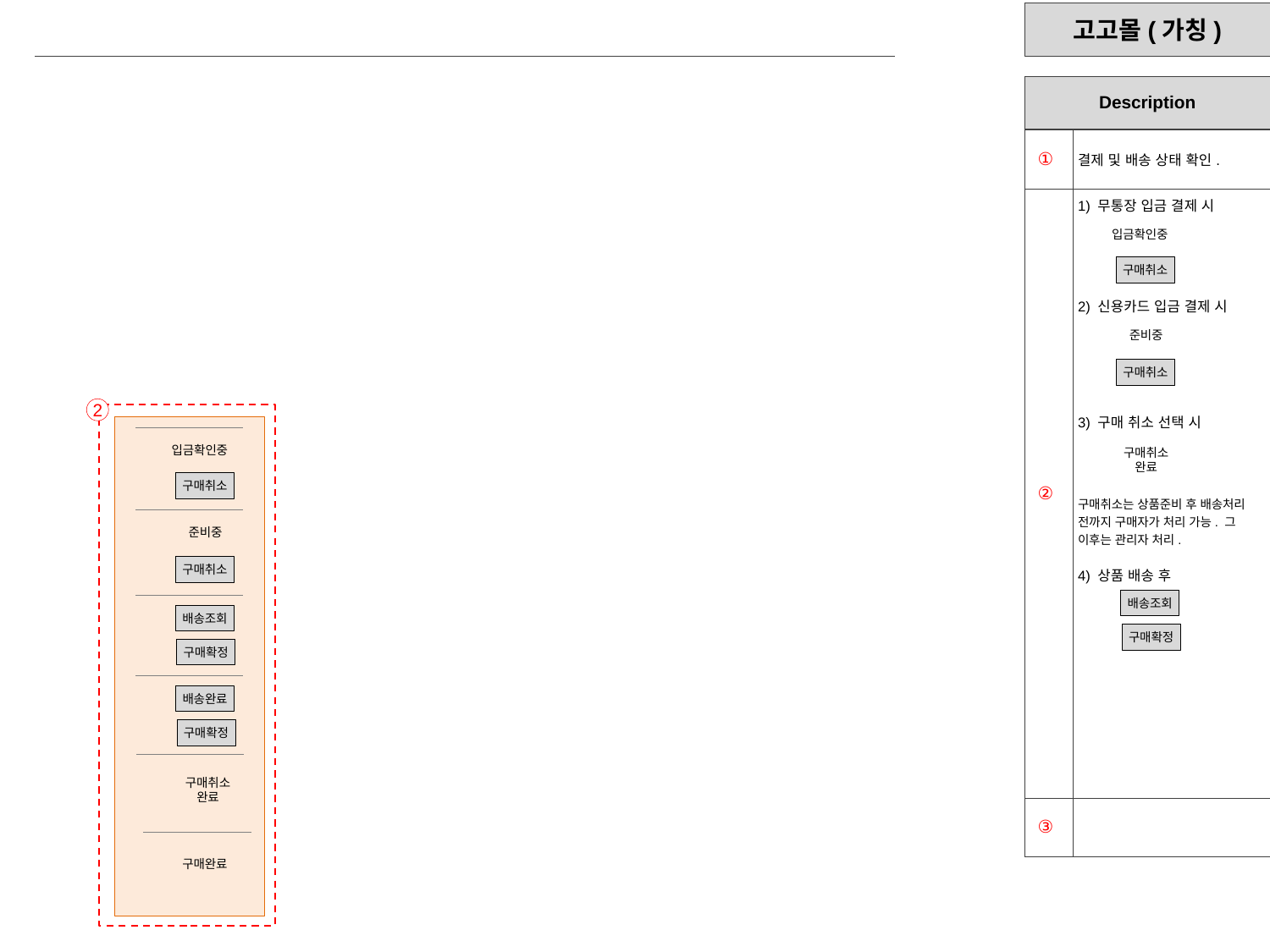

| ① | 결제 및 배송 상태 확인. |
| --- | --- |
| ② | 1) 무통장 입금 결제 시 2) 신용카드 입금 결제 시 3) 구매 취소 선택 시 구매취소는 상품준비 후 배송처리 전까지 구매자가 처리 가능. 그 이후는 관리자 처리. 4) 상품 배송 후 |
| ③ |  |
입금확인중
구매취소
준비중
구매취소
2

입금확인중
구매취소 완료
구매취소
준비중
구매취소
배송조회
배송조회
구매확정
구매확정
배송완료
구매확정
구매취소 완료
구매완료